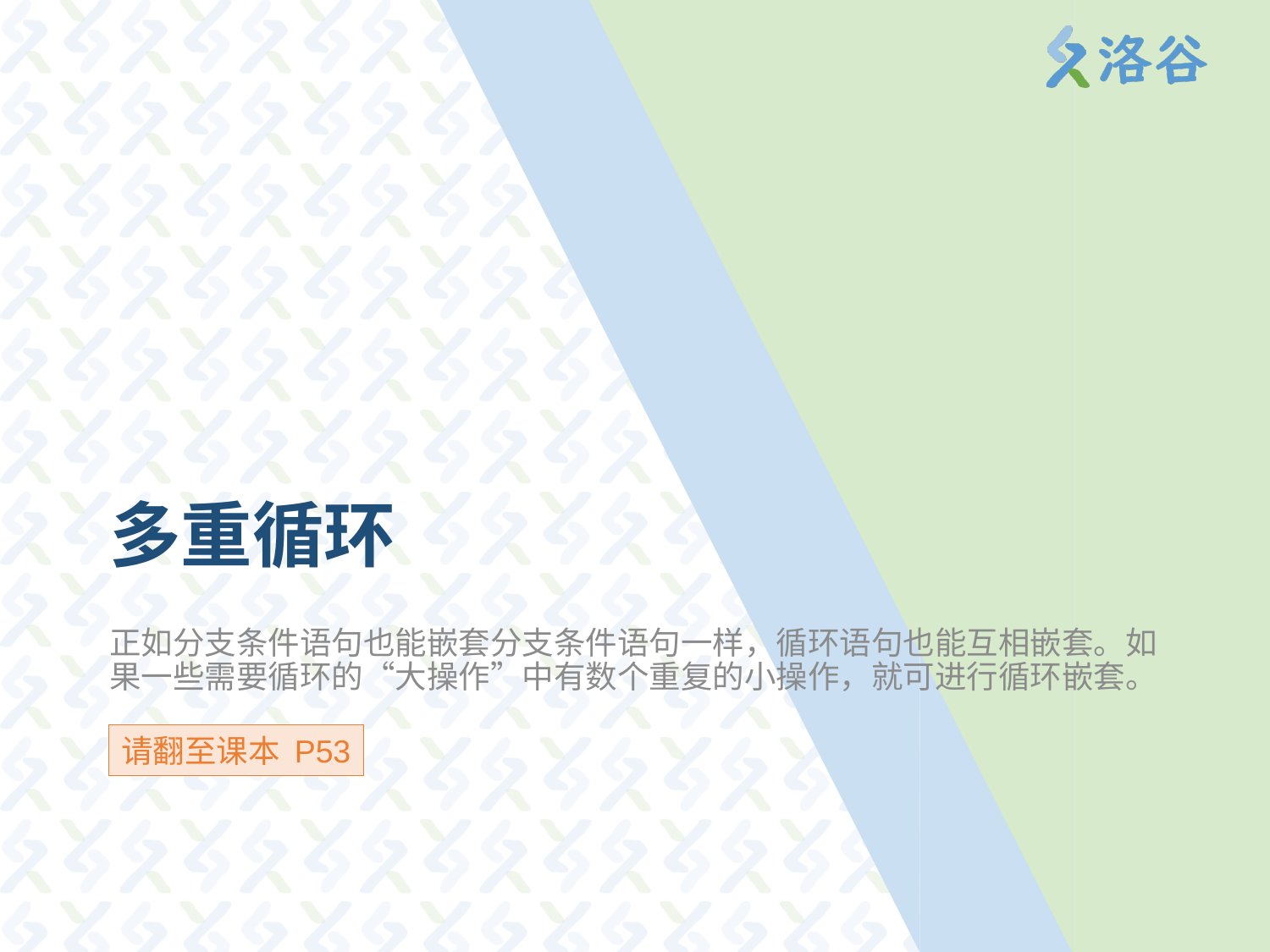

# 多重循环
正如分支条件语句也能嵌套分支条件语句一样，循环语句也能互相嵌套。如果一些需要循环的“大操作”中有数个重复的小操作，就可进行循环嵌套。
请翻至课本 P53